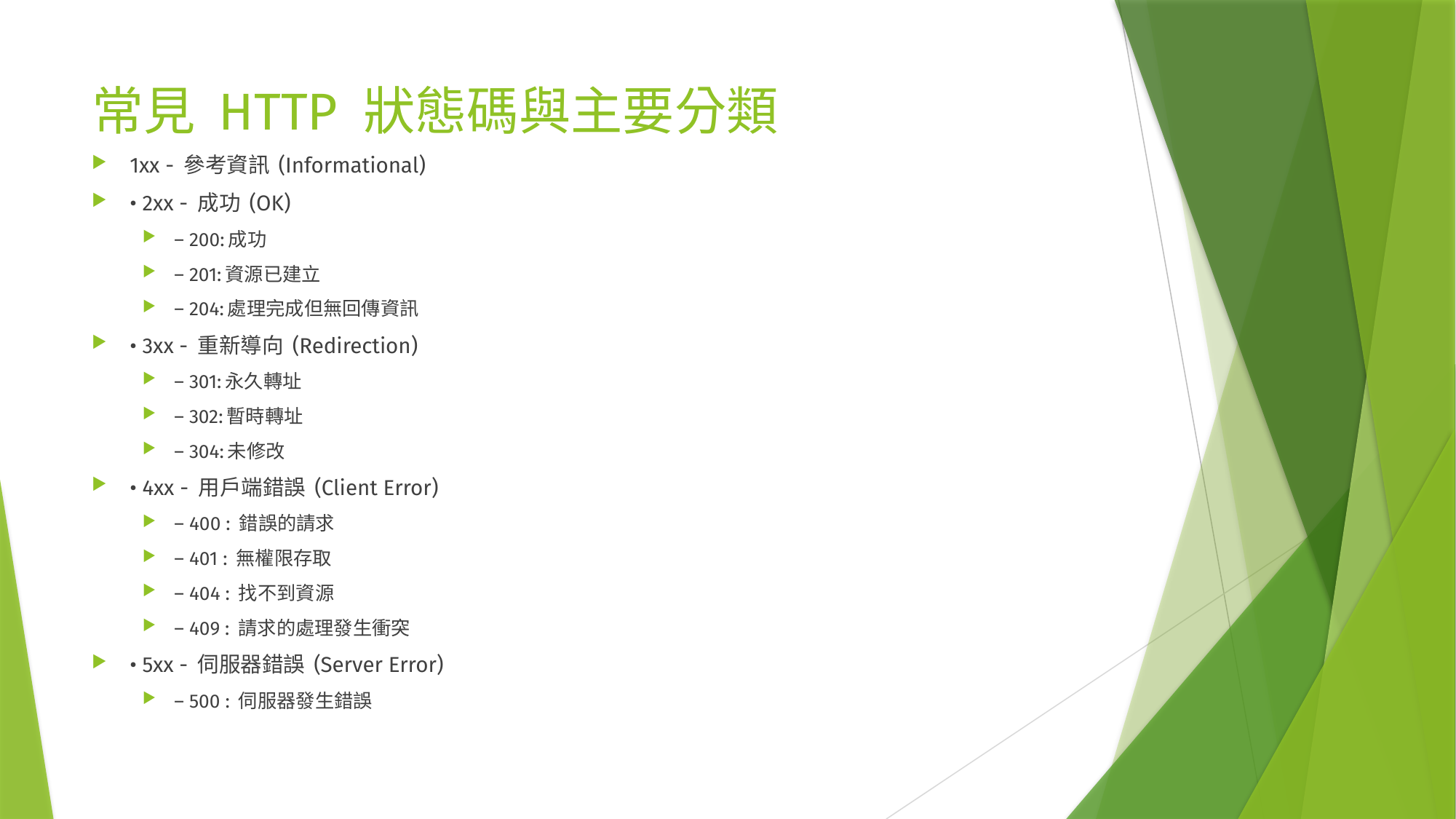

# 常見 HTTP 狀態碼與主要分類
1xx - 參考資訊 (Informational)
• 2xx - 成功 (OK)
– 200:成功
– 201:資源已建立
– 204:處理完成但無回傳資訊
• 3xx - 重新導向 (Redirection)
– 301:永久轉址
– 302:暫時轉址
– 304:未修改
• 4xx - 用戶端錯誤 (Client Error)
– 400 : 錯誤的請求
– 401 : 無權限存取
– 404 : 找不到資源
– 409 : 請求的處理發生衝突
• 5xx - 伺服器錯誤 (Server Error)
– 500 : 伺服器發生錯誤